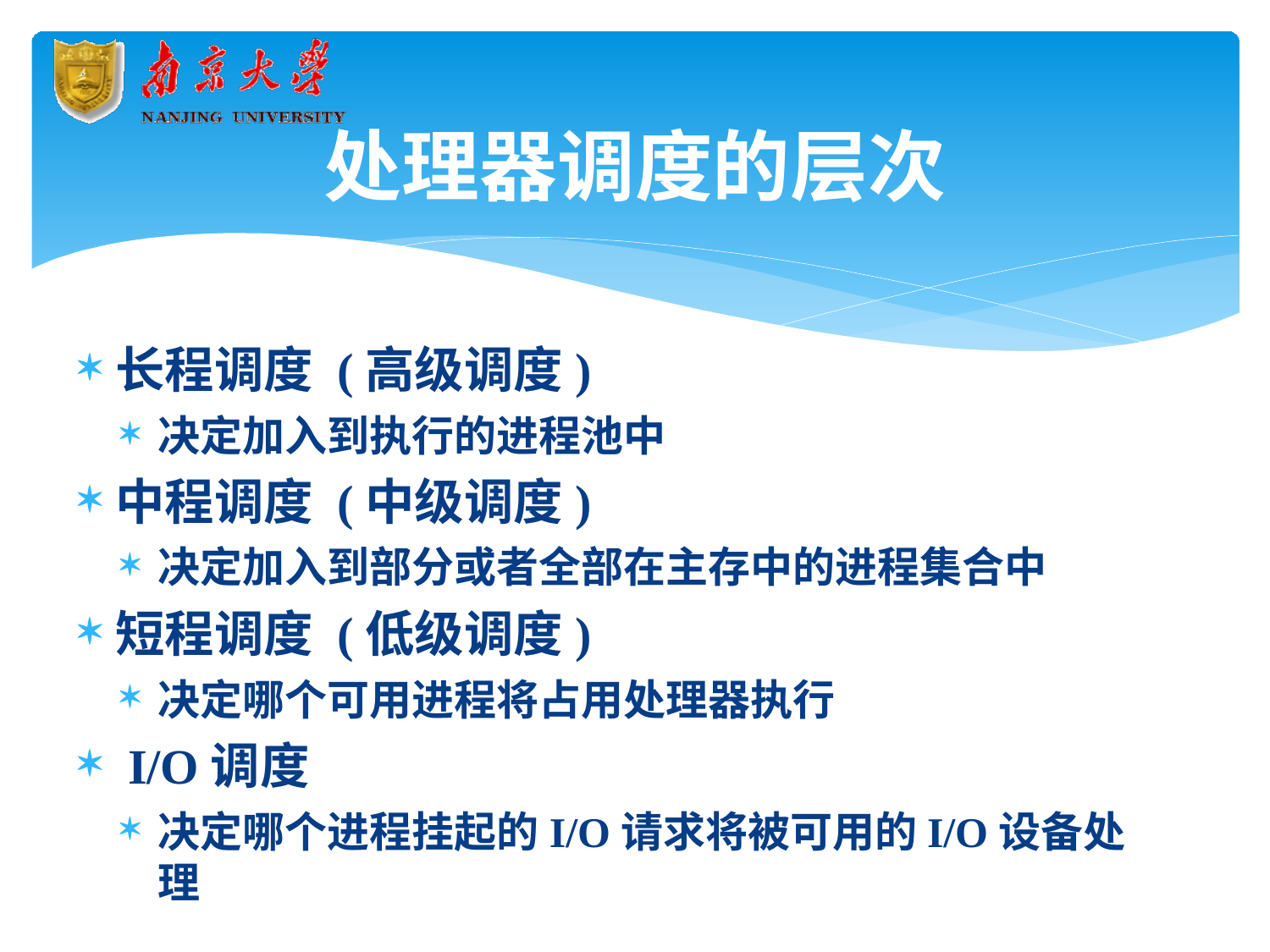

# 处理器调度的层次
长程调度(高级调度)
决定加入到执行的进程池中
中程调度(中级调度)
决定加入到部分或者全部在主存中的进程集合中
短程调度(低级调度)
决定哪个可用进程将占用处理器执行
I/O调度
决定哪个进程挂起的I/O请求将被可用的I/O设备处理